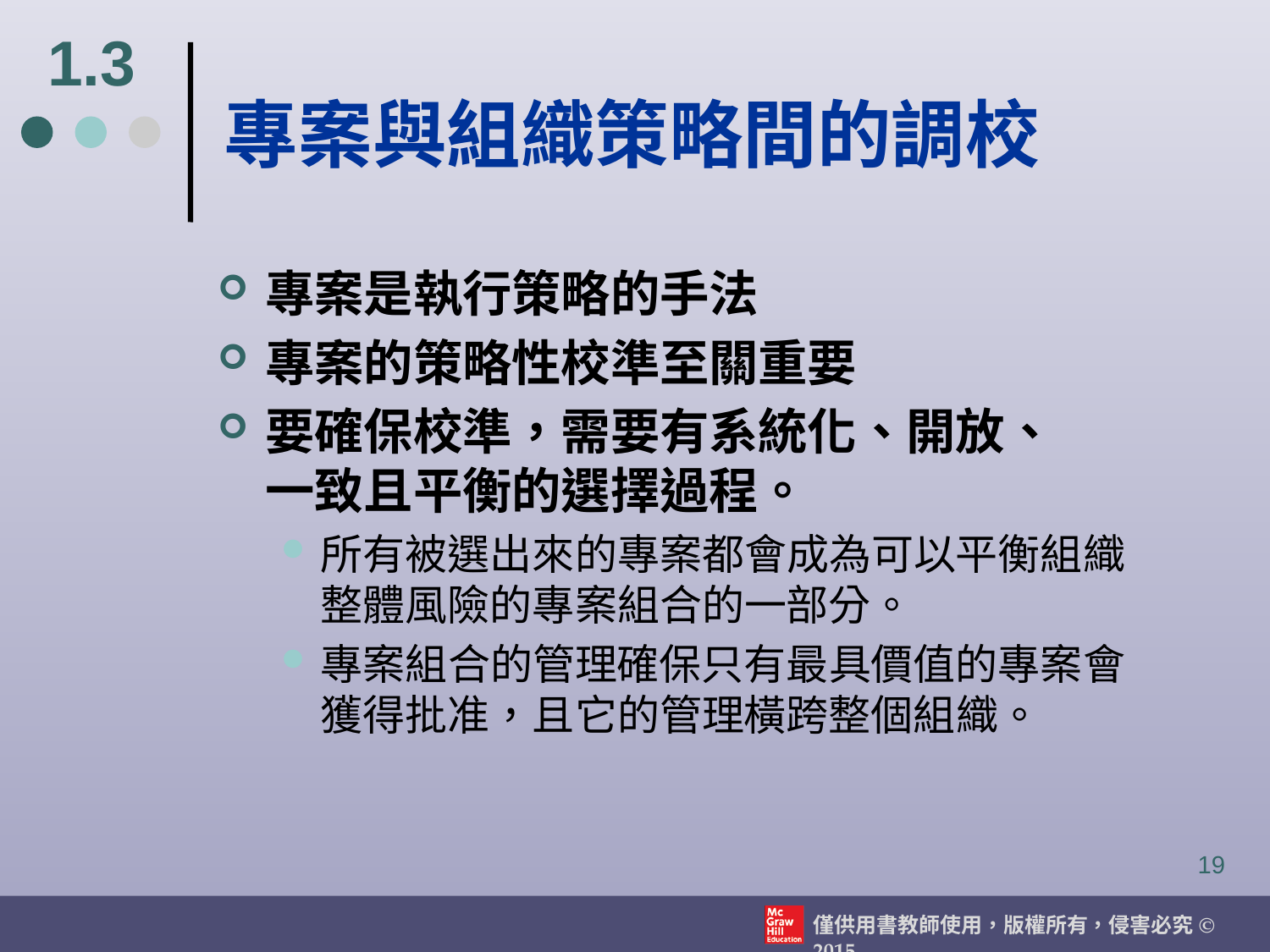

1.3
# 專案與組織策略間的調校
專案是執行策略的手法
專案的策略性校準至關重要
要確保校準，需要有系統化、開放、
一致且平衡的選擇過程。
所有被選出來的專案都會成為可以平衡組織整體風險的專案組合的一部分。
專案組合的管理確保只有最具價值的專案會獲得批准，且它的管理橫跨整個組織。
19